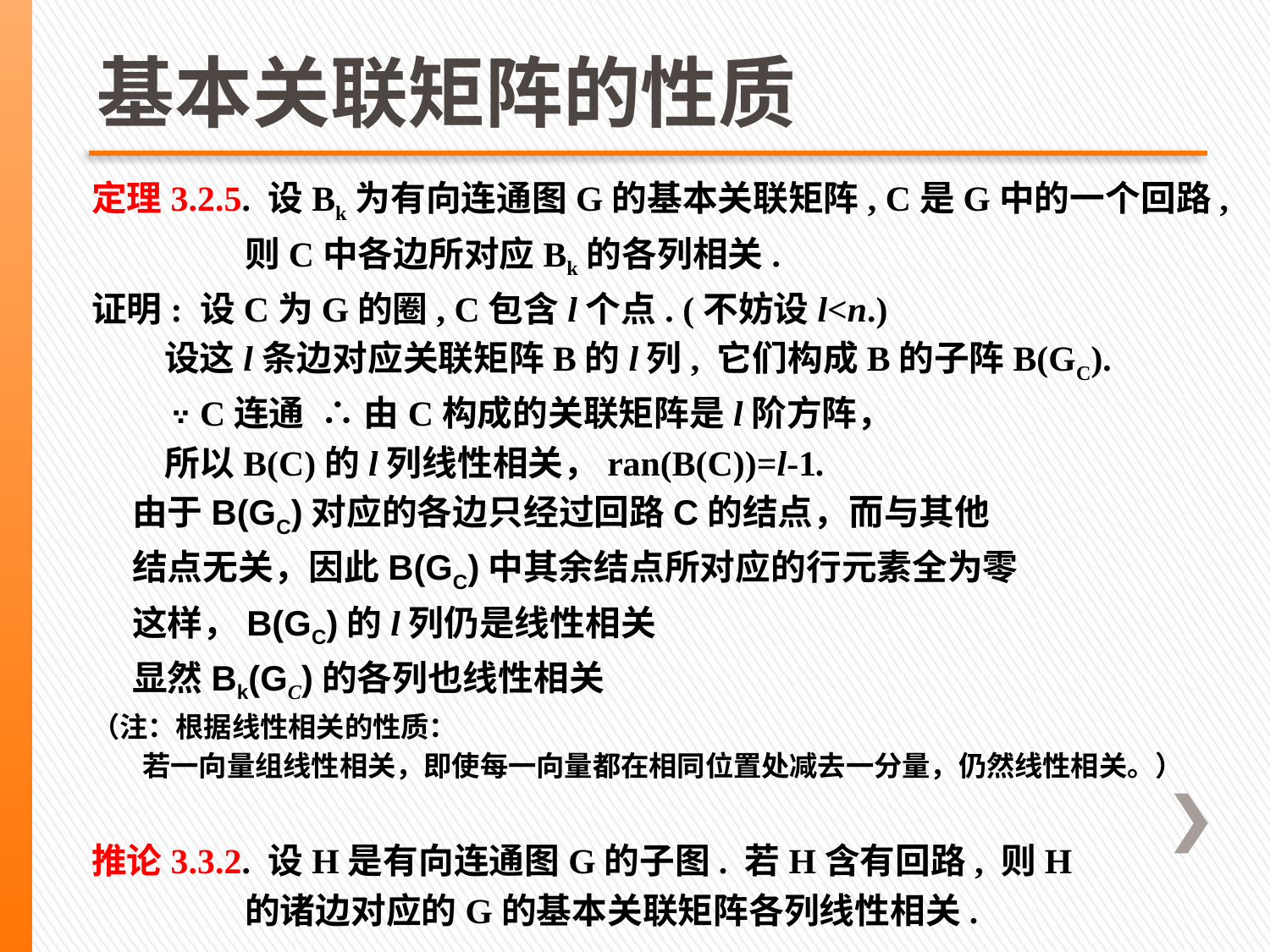

# 基本关联矩阵的性质
定理3.2.5. 设Bk为有向连通图G的基本关联矩阵, C是G中的一个回路,
                  则C中各边所对应Bk的各列相关.
证明: 设C为G的圈, C包含l个点. (不妨设l<n.)
        设这l条边对应关联矩阵B的l列, 它们构成B的子阵B(GC).
         ∵ C连通  ∴ 由C构成的关联矩阵是l阶方阵，
        所以B(C)的l列线性相关，ran(B(C))=l-1.
    由于B(GC)对应的各边只经过回路C的结点，而与其他
    结点无关，因此B(GC)中其余结点所对应的行元素全为零
    这样，B(GC)的l列仍是线性相关
    显然Bk(GC)的各列也线性相关
（注：根据线性相关的性质：
       若一向量组线性相关，即使每一向量都在相同位置处减去一分量，仍然线性相关。）

推论3.3.2. 设H是有向连通图G的子图. 若H含有回路, 则H
                  的诸边对应的G的基本关联矩阵各列线性相关.